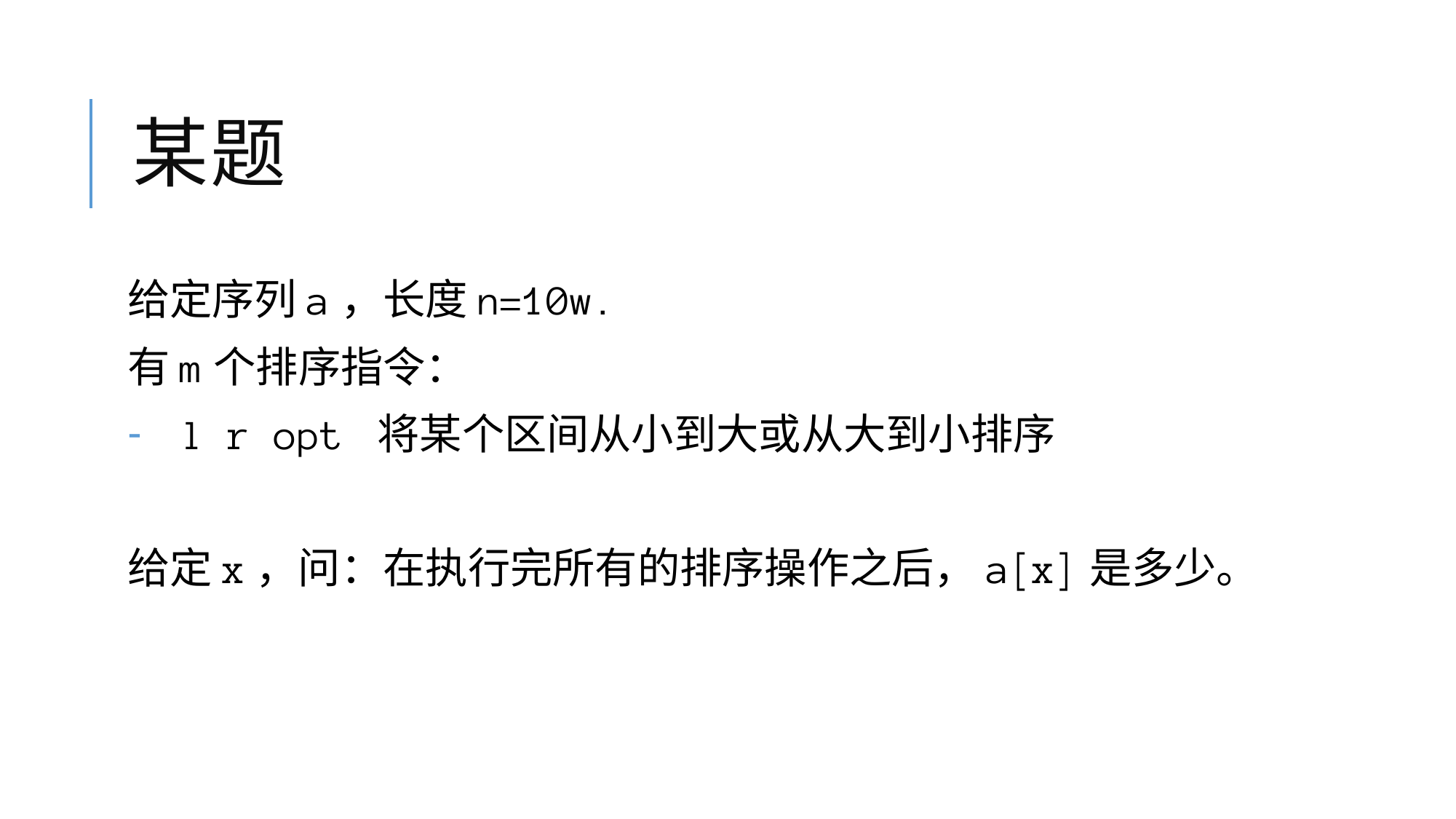

# 某题
给定序列a，长度n=10w.
有m个排序指令：
l r opt 将某个区间从小到大或从大到小排序

给定x，问：在执行完所有的排序操作之后，a[x]是多少。